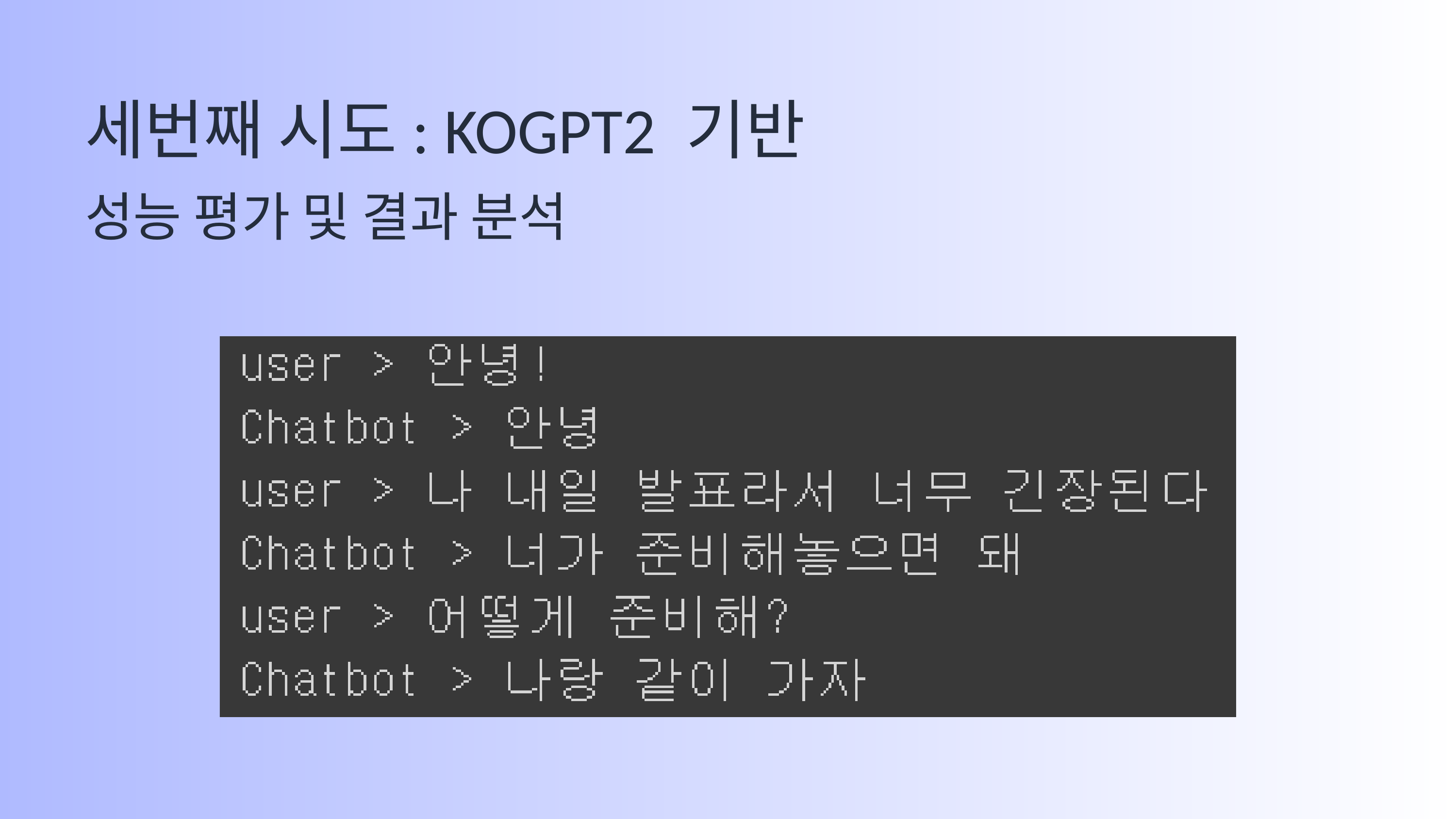

세번째 시도: KOGPT2 기반
성능 평가 및 결과 분석